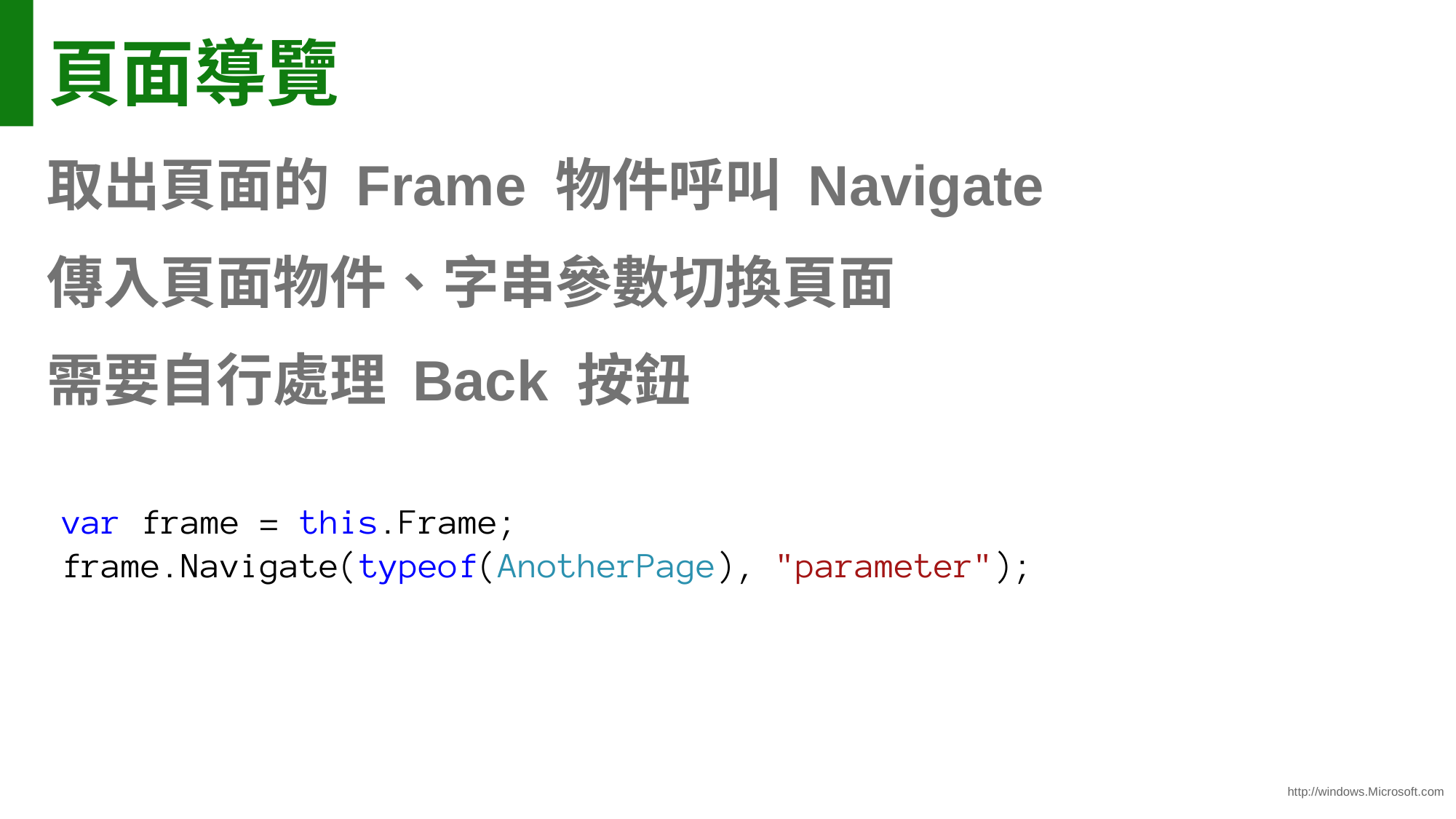

# 頁面導覽
取出頁面的 Frame 物件呼叫 Navigate
傳入頁面物件、字串參數切換頁面
需要自行處理 Back 按鈕
var frame = this.Frame;
frame.Navigate(typeof(AnotherPage), "parameter");